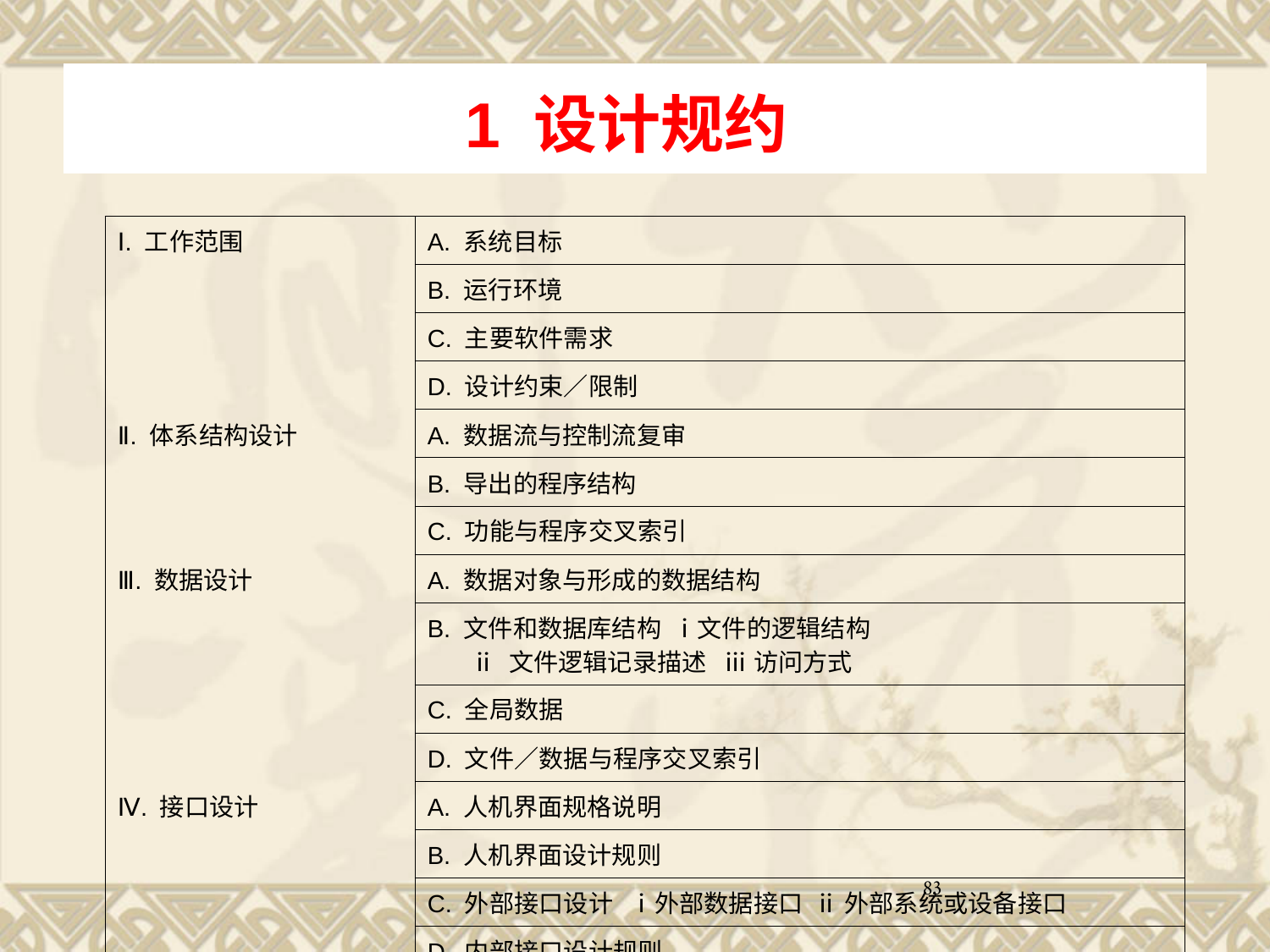

1 设计规约
| Ⅰ. 工作范围 | A. 系统目标 |
| --- | --- |
|  | B. 运行环境 |
|  | C. 主要软件需求 |
|  | D. 设计约束∕限制 |
| Ⅱ. 体系结构设计 | A. 数据流与控制流复审 |
|  | B. 导出的程序结构 |
|  | C. 功能与程序交叉索引 |
| Ⅲ. 数据设计 | A. 数据对象与形成的数据结构 |
|  | B. 文件和数据库结构 ⅰ文件的逻辑结构 ⅱ 文件逻辑记录描述 ⅲ 访问方式 |
|  | C. 全局数据 |
|  | D. 文件∕数据与程序交叉索引 |
| Ⅳ. 接口设计 | A. 人机界面规格说明 |
|  | B. 人机界面设计规则 |
|  | C. 外部接口设计 ⅰ外部数据接口 ⅱ 外部系统或设备接口 |
|  | D. 内部接口设计规则 |
83